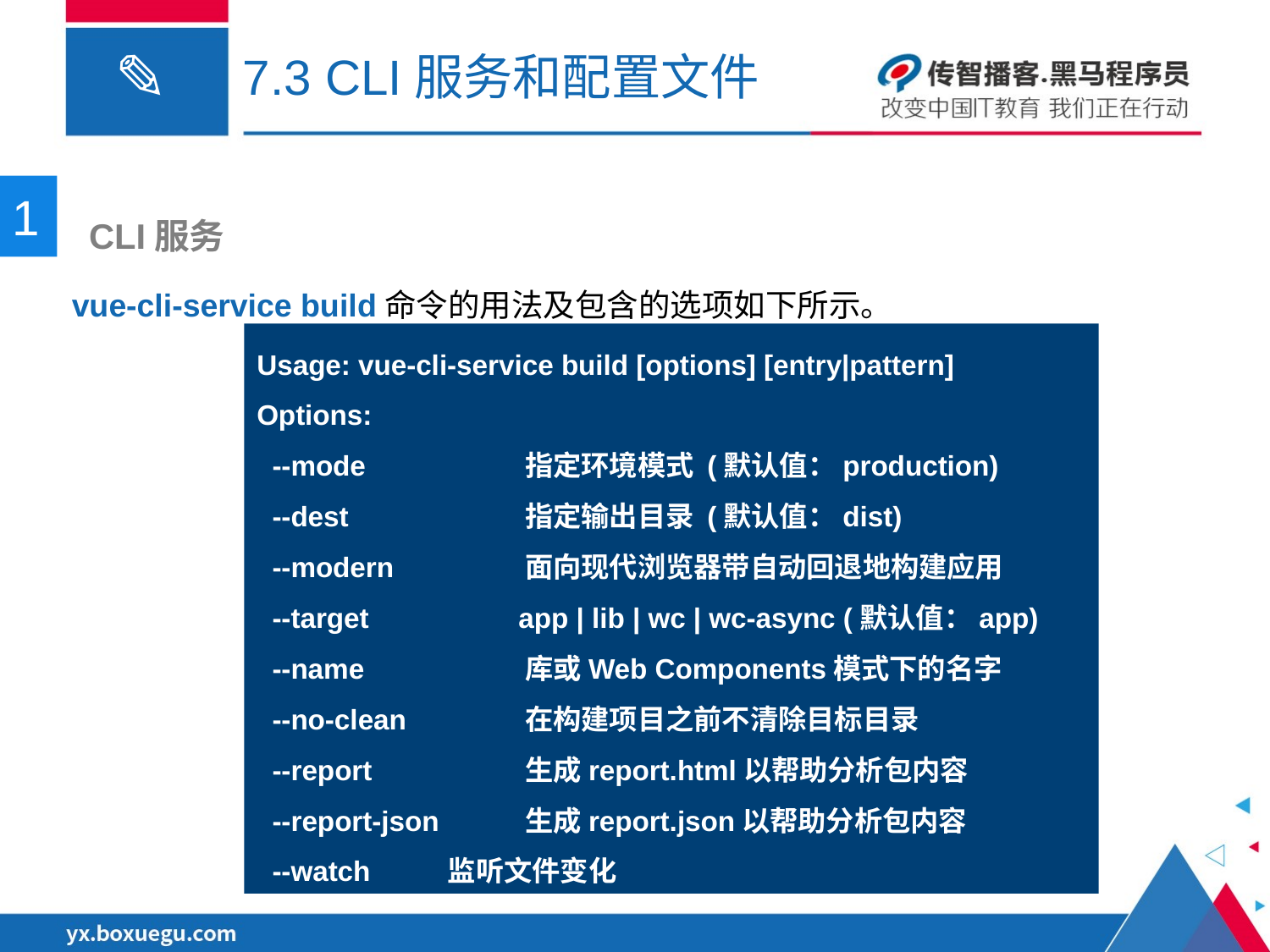

# 7.3 CLI服务和配置文件

1
  CLI服务
vue-cli-service build命令的用法及包含的选项如下所示。
Usage: vue-cli-service build [options] [entry|pattern]
Options:
  --mode		 指定环境模式 (默认值：production)
  --dest       	 指定输出目录 (默认值：dist)
  --modern     	 面向现代浏览器带自动回退地构建应用
  --target     	 app | lib | wc | wc-async (默认值：app)
  --name       	 库或Web Components模式下的名字
  --no-clean	 在构建项目之前不清除目标目录
  --report     	 生成report.html以帮助分析包内容
  --report-json	 生成report.json以帮助分析包内容
  --watch         监听文件变化